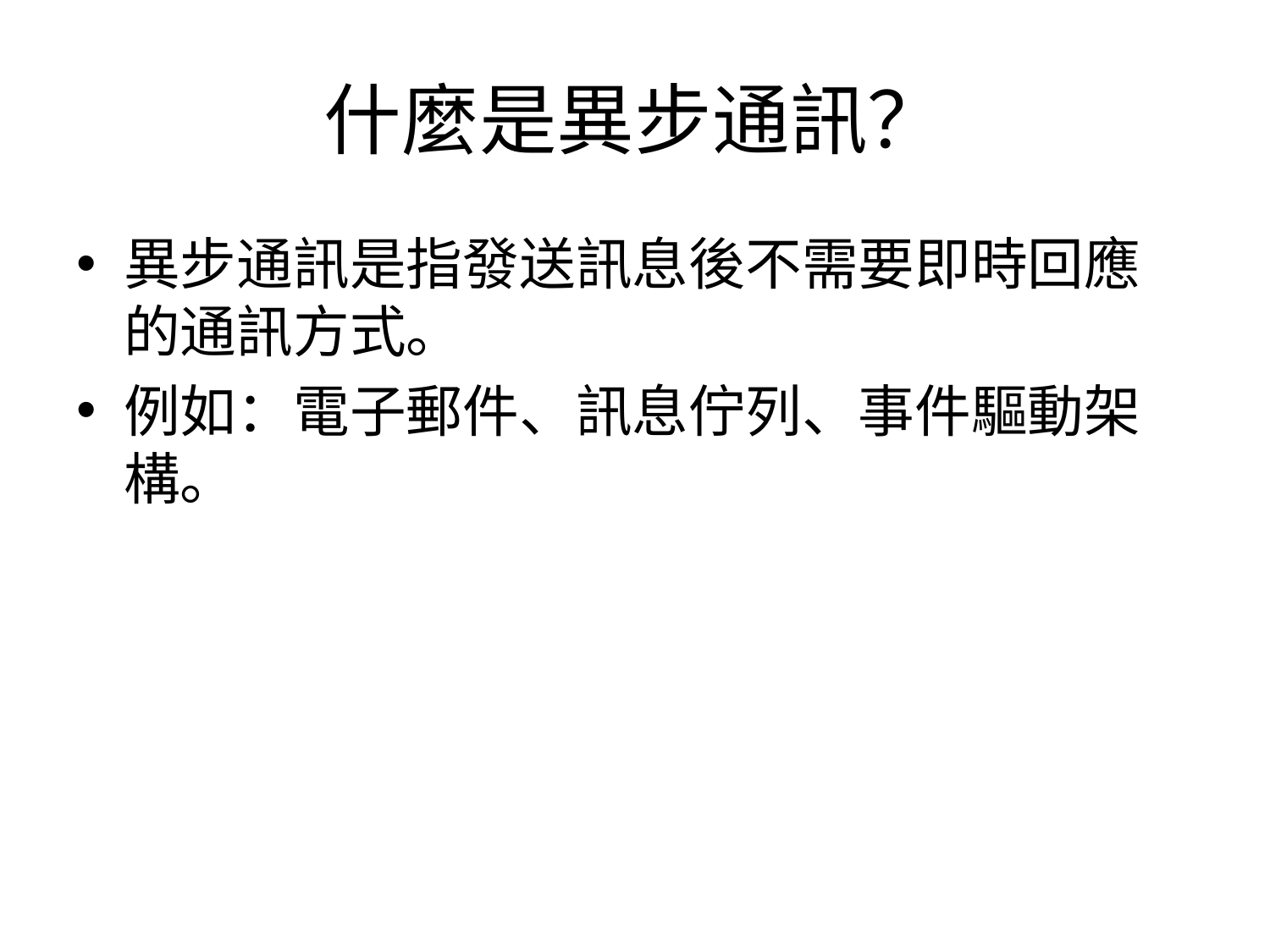

# 什麼是異步通訊？
異步通訊是指發送訊息後不需要即時回應的通訊方式。
例如：電子郵件、訊息佇列、事件驅動架構。